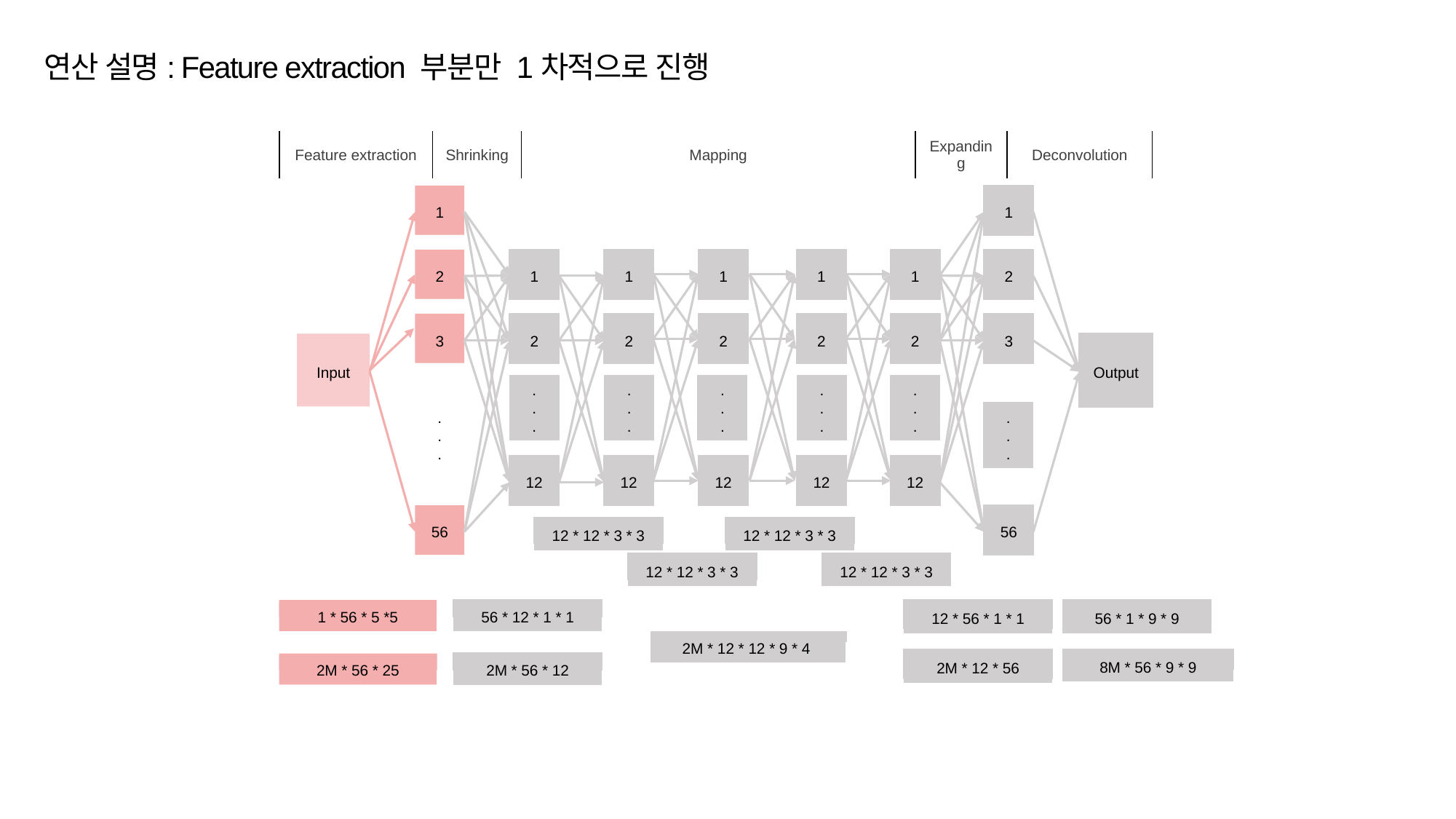

연산 설명: Feature extraction 부분만 1차적으로 진행
| Feature extraction | Shrinking | Mapping | Expanding | Deconvolution |
| --- | --- | --- | --- | --- |

1
1

1
1
1
1
1
2
2

3
2
2
2
2
2
3

Input
Output
.
.
.
.
.
.
.
.
.
.
.
.
.
.
.
.
.
.
.
.
.

12
12
12
12
12

56
56

12 * 12 * 3 * 3

12 * 12 * 3 * 3

12 * 12 * 3 * 3

12 * 12 * 3 * 3

1 * 56 * 5 *5

56 * 12 * 1 * 1

12 * 56 * 1 * 1

56 * 1 * 9 * 9

2M * 12 * 12 * 9 * 4

2M * 12 * 56

8M * 56 * 9 * 9

2M * 56 * 12

2M * 56 * 25